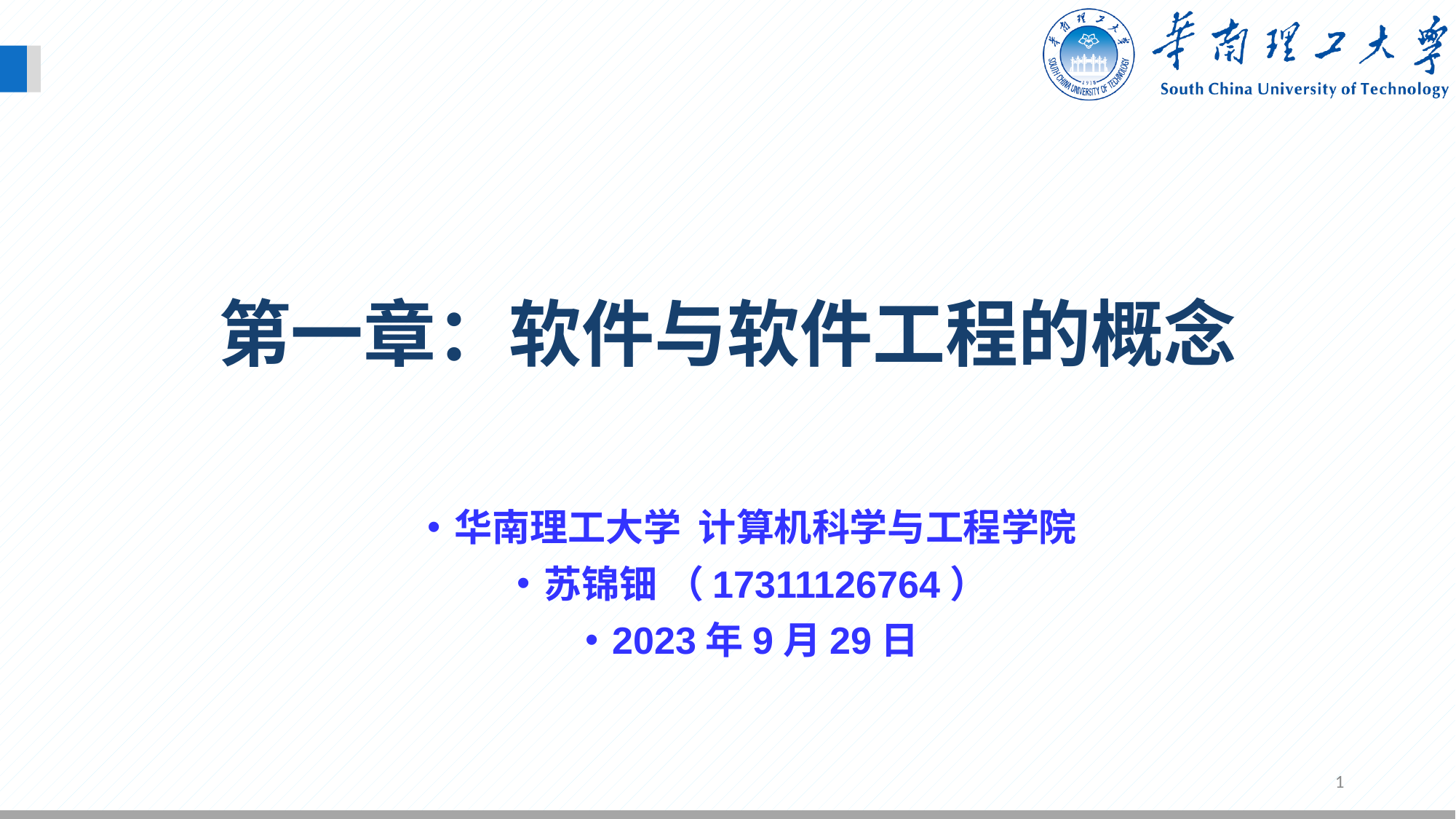

第一章：软件与软件工程的概念

华南理工大学  计算机科学与工程学院
苏锦钿 （17311126764）
2023年9月29日
1